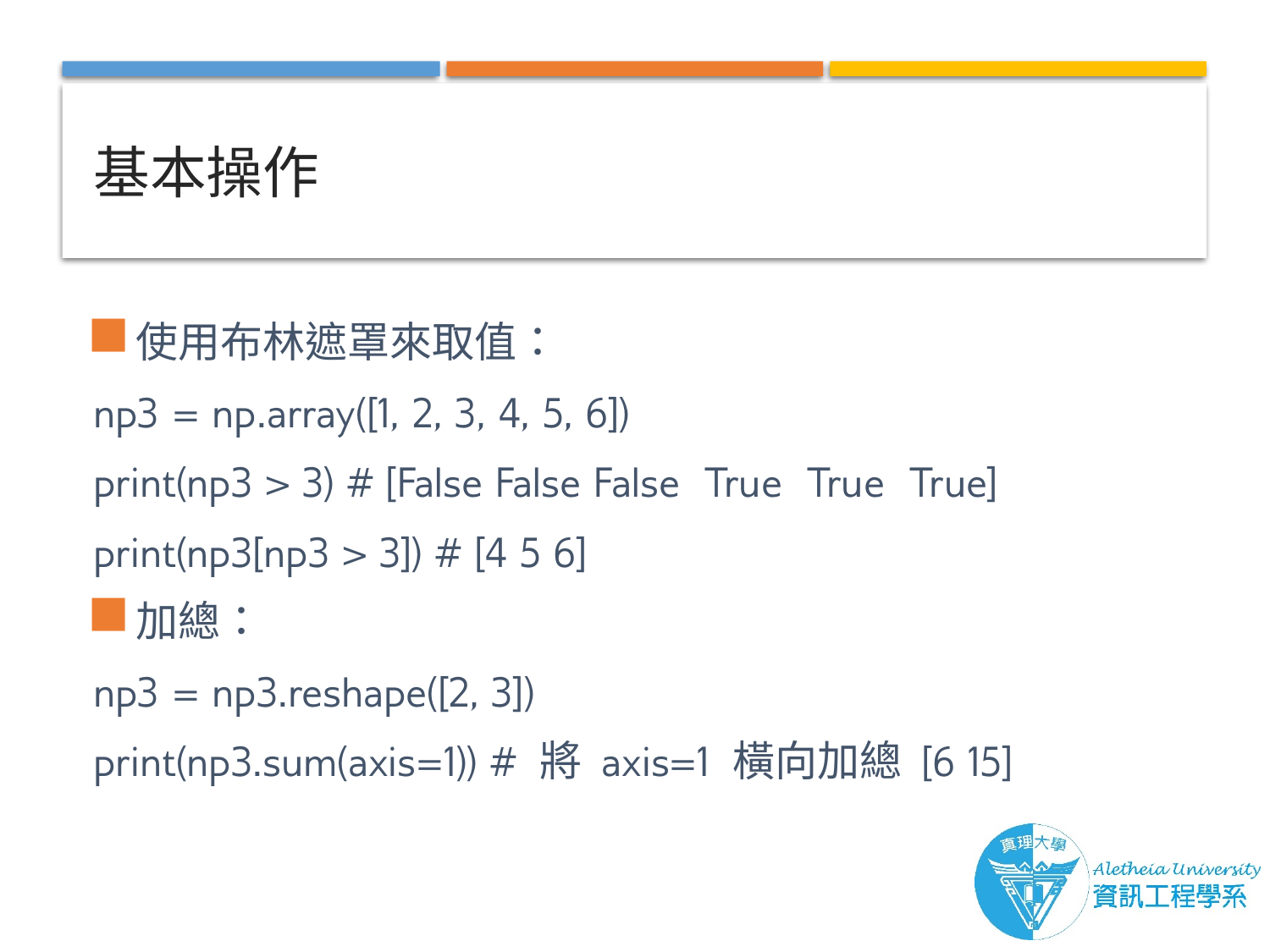

# 基本操作
使用布林遮罩來取值：
np3 = np.array([1, 2, 3, 4, 5, 6])
print(np3 > 3) # [False False False  True  True  True]
print(np3[np3 > 3]) # [4 5 6]
加總：
np3 = np3.reshape([2, 3])
print(np3.sum(axis=1)) # 將 axis=1 橫向加總 [6 15]